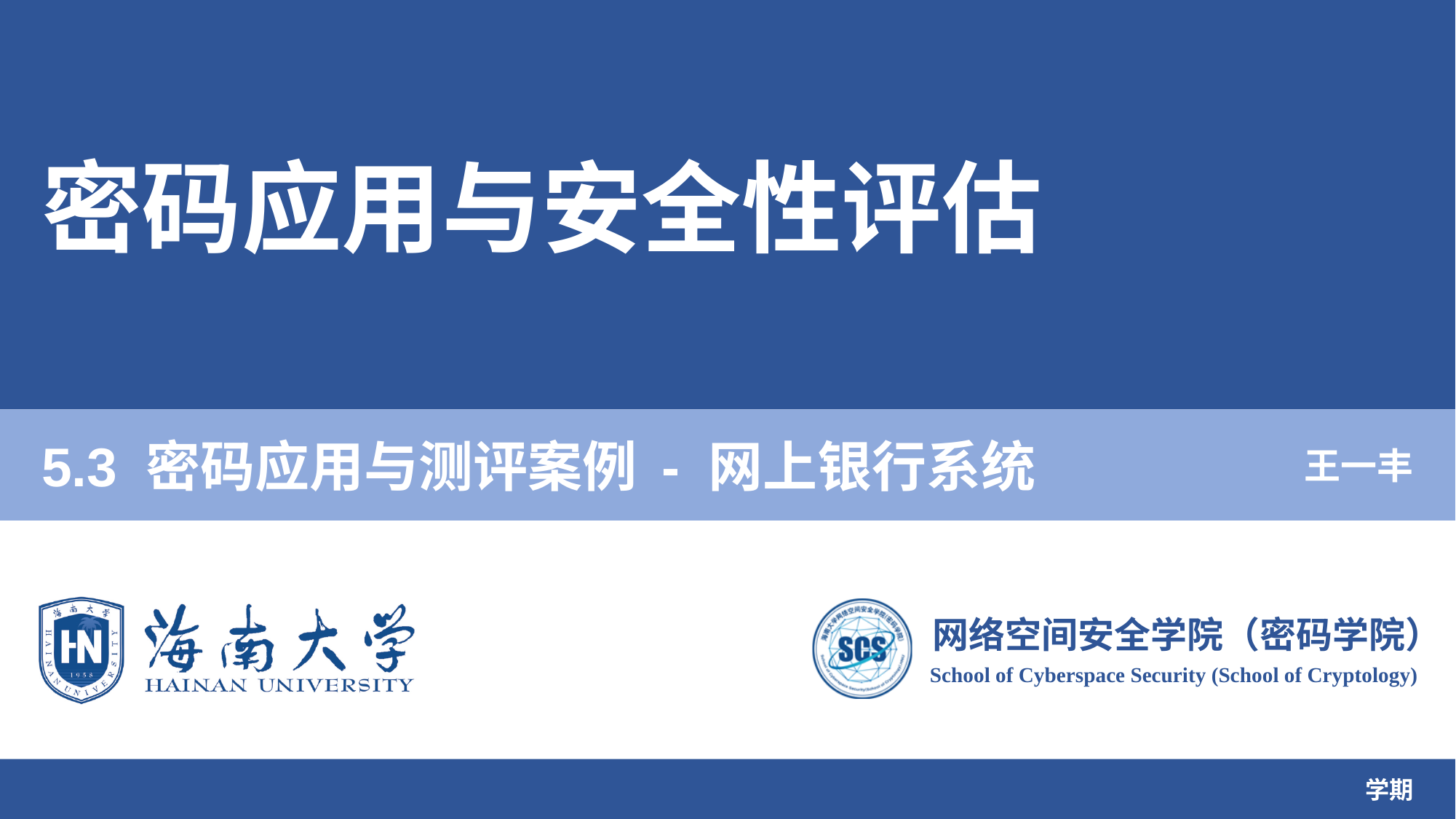

密码应用与安全性评估
5.3 密码应用与测评案例 - 网上银行系统
王一丰
学期